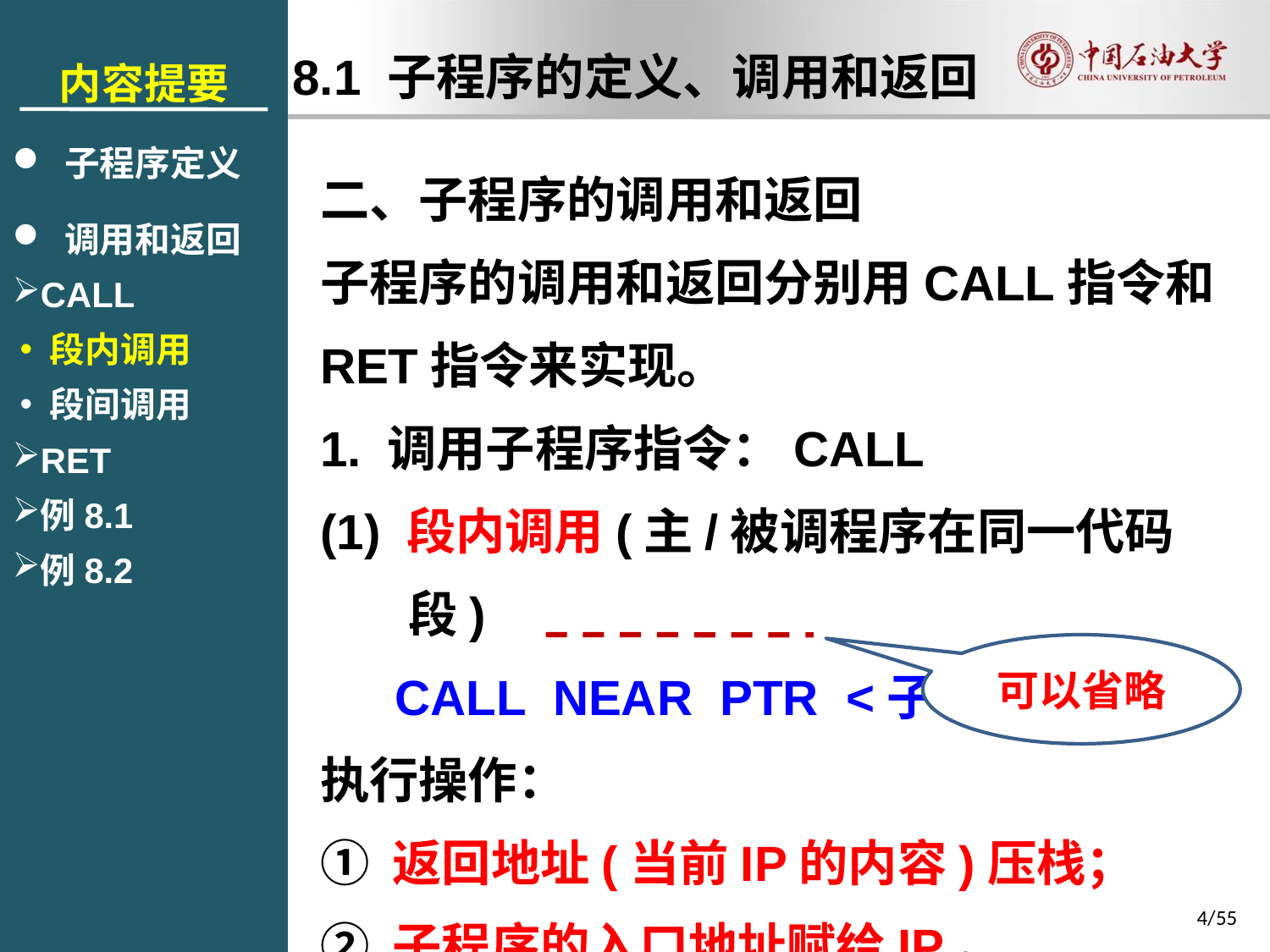

内容提要
 子程序定义
 调用和返回
CALL
段内调用
段间调用
RET
例8.1
例8.2
8.1 子程序的定义、调用和返回
二、子程序的调用和返回
子程序的调用和返回分别用CALL指令和RET指令来实现。
1. 调用子程序指令：CALL
(1) 段内调用(主/被调程序在同一代码段)
CALL  NEAR  PTR  <子程序名>
执行操作：
① 返回地址(当前IP的内容)压栈；
② 子程序的入口地址赋给IP。
可以省略
4/55